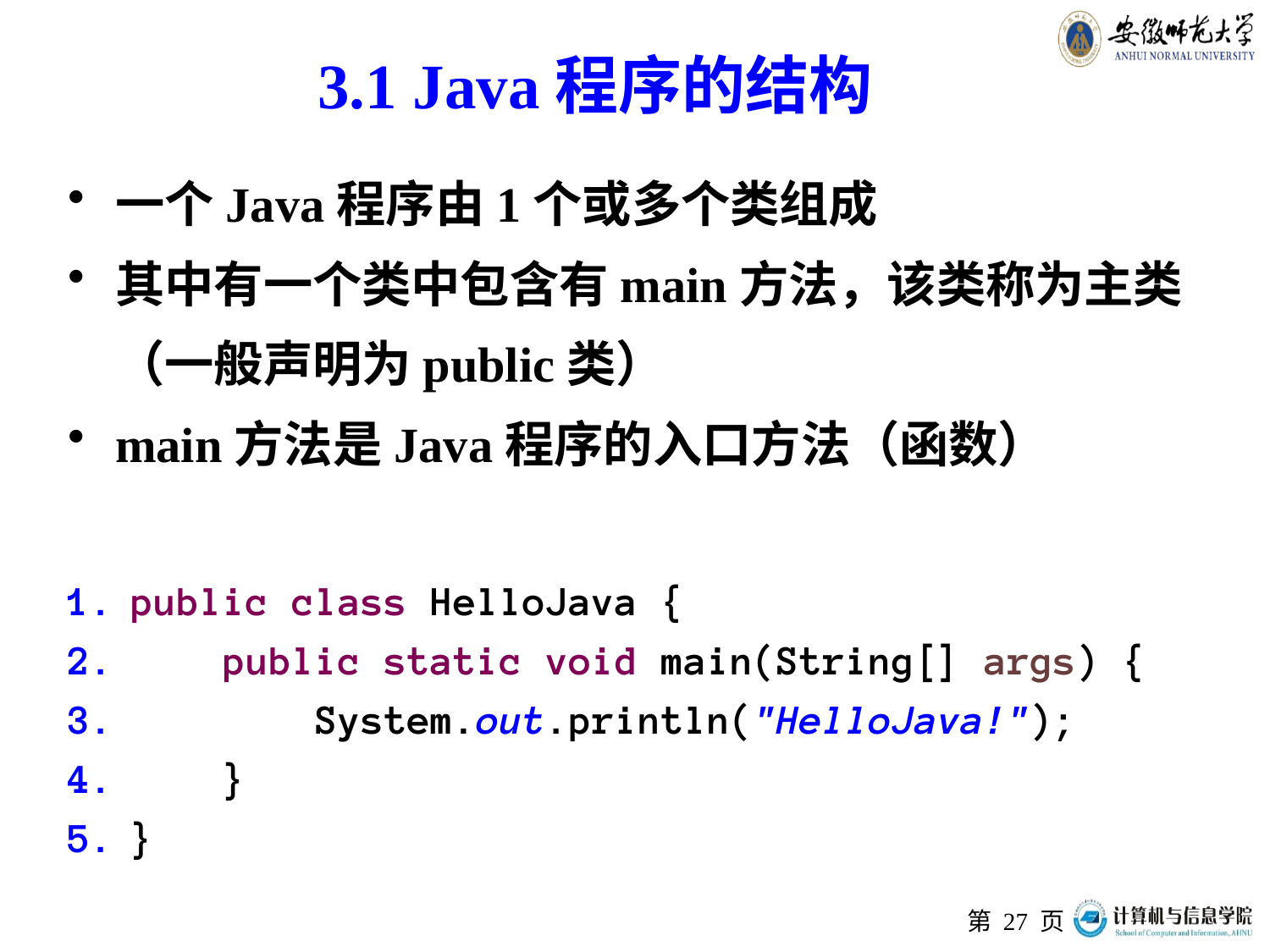

# 3.1 Java程序的结构
一个Java程序由1个或多个类组成
其中有一个类中包含有main方法，该类称为主类（一般声明为public类）
main方法是Java程序的入口方法（函数）

public class HelloJava {
    public static void main(String[] args) {
        System.out.println("HelloJava!");
    }
}
第 27 页